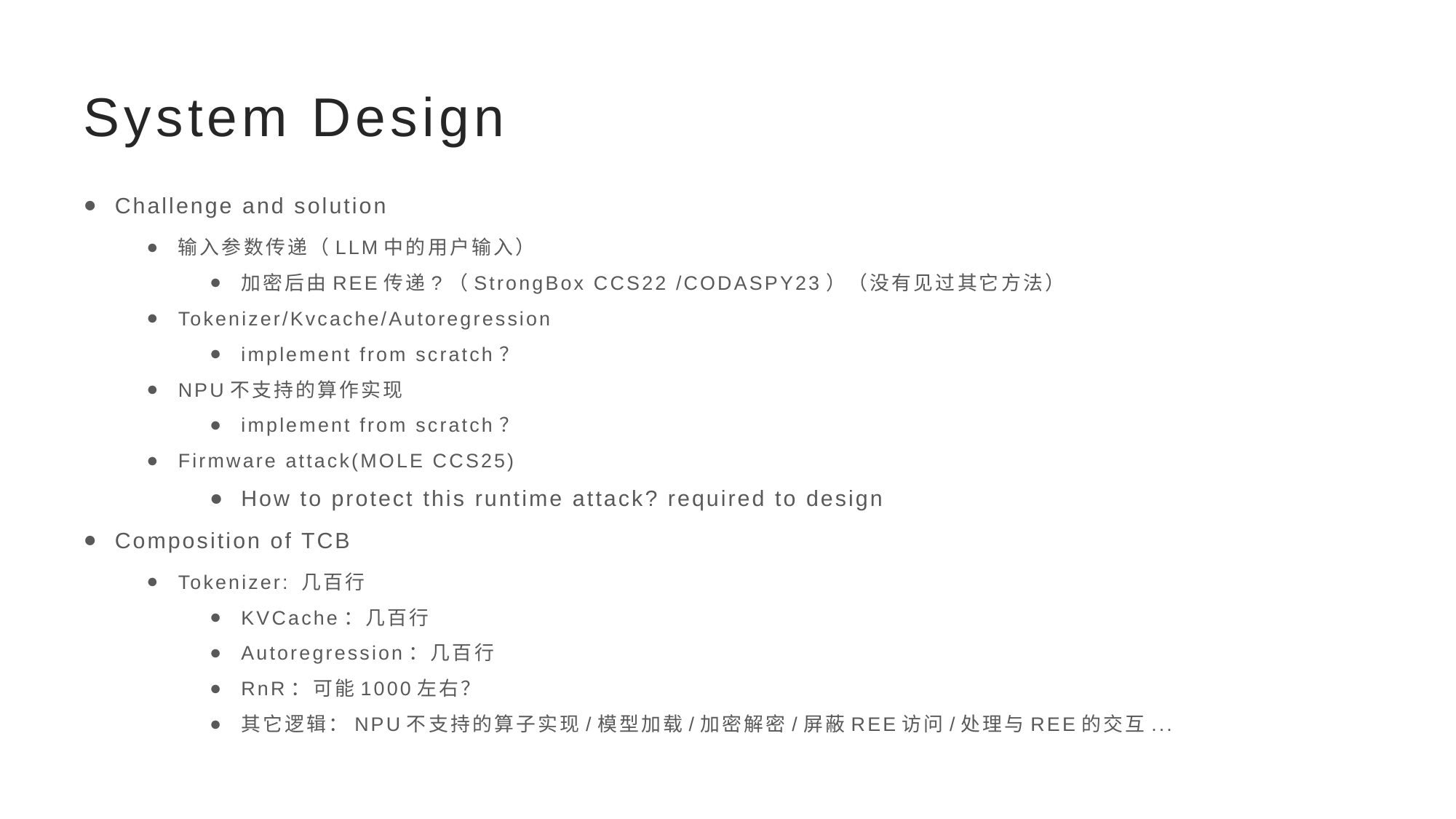

# System Design
Challenge and solution
输入参数传递（LLM中的用户输入）
加密后由REE传递?（StrongBox CCS22 /CODASPY23）（没有见过其它方法）
Tokenizer/Kvcache/Autoregression
implement from scratch？
NPU不支持的算作实现
implement from scratch？
Firmware attack(MOLE CCS25)
How to protect this runtime attack? required to design
Composition of TCB
Tokenizer: 几百行
KVCache：几百行
Autoregression：几百行
RnR：可能1000左右？
其它逻辑：NPU不支持的算子实现/模型加载/加密解密/屏蔽REE访问/处理与REE的交互...